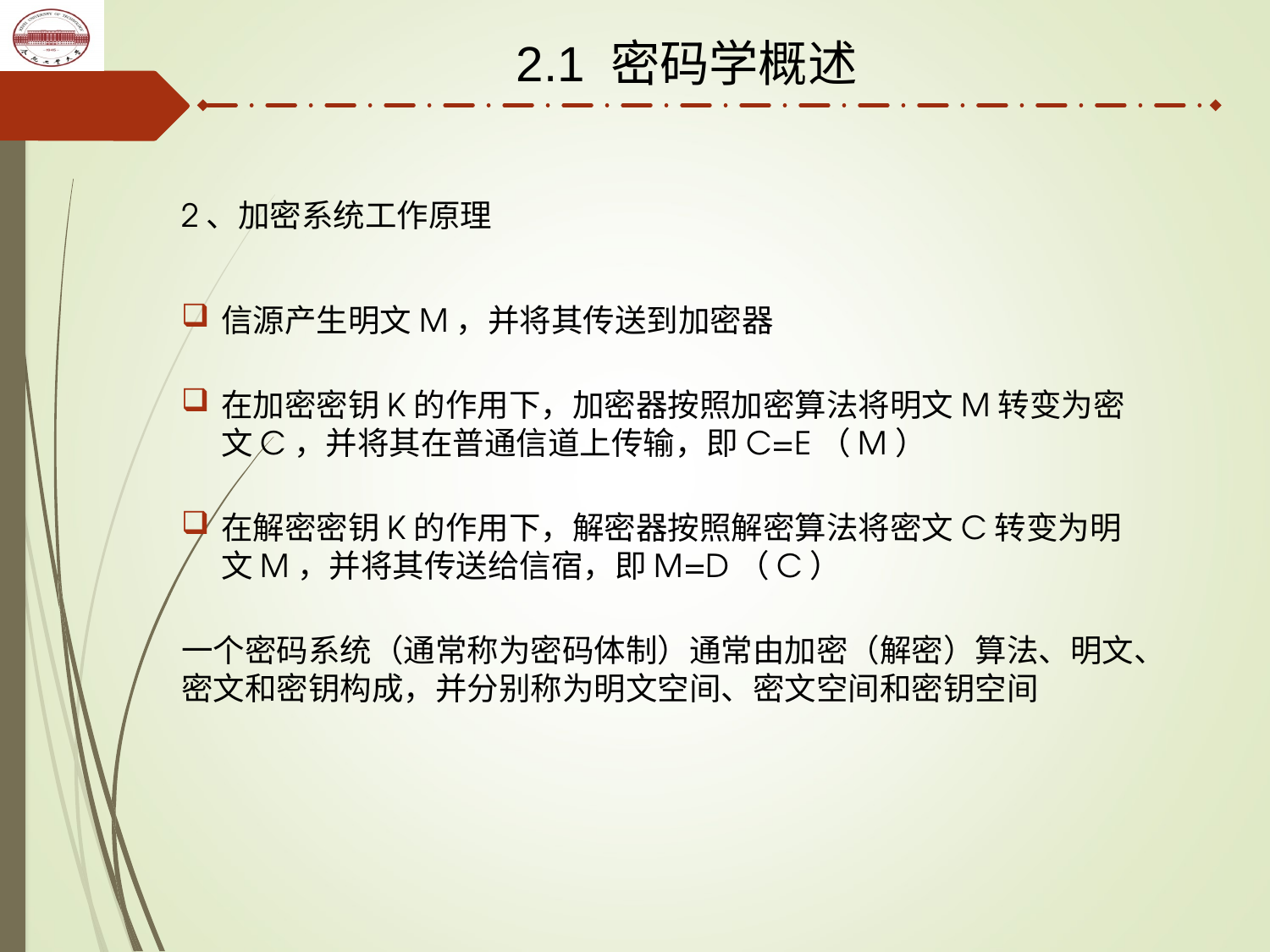

2.1 密码学概述
2、加密系统工作原理
信源产生明文M，并将其传送到加密器
在加密密钥K的作用下，加密器按照加密算法将明文M转变为密文C，并将其在普通信道上传输，即C=E（M）
在解密密钥K的作用下，解密器按照解密算法将密文C转变为明文M，并将其传送给信宿，即M=D（C）
一个密码系统（通常称为密码体制）通常由加密（解密）算法、明文、密文和密钥构成，并分别称为明文空间、密文空间和密钥空间